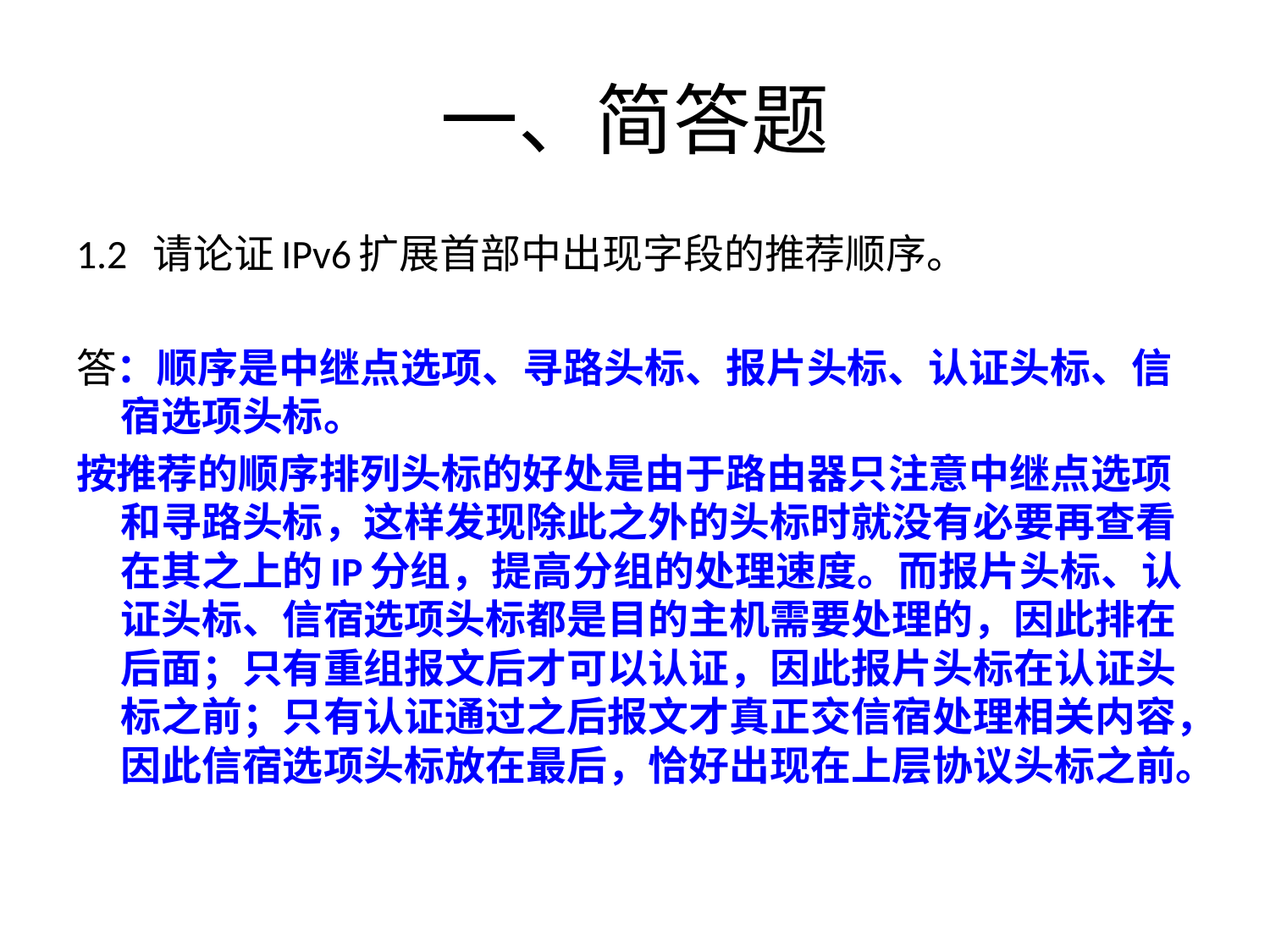

# 一、简答题
1.2  请论证IPv6扩展首部中出现字段的推荐顺序。

答：顺序是中继点选项、寻路头标、报片头标、认证头标、信宿选项头标。
按推荐的顺序排列头标的好处是由于路由器只注意中继点选项和寻路头标，这样发现除此之外的头标时就没有必要再查看在其之上的IP分组，提高分组的处理速度。而报片头标、认证头标、信宿选项头标都是目的主机需要处理的，因此排在后面；只有重组报文后才可以认证，因此报片头标在认证头标之前；只有认证通过之后报文才真正交信宿处理相关内容，因此信宿选项头标放在最后，恰好出现在上层协议头标之前。